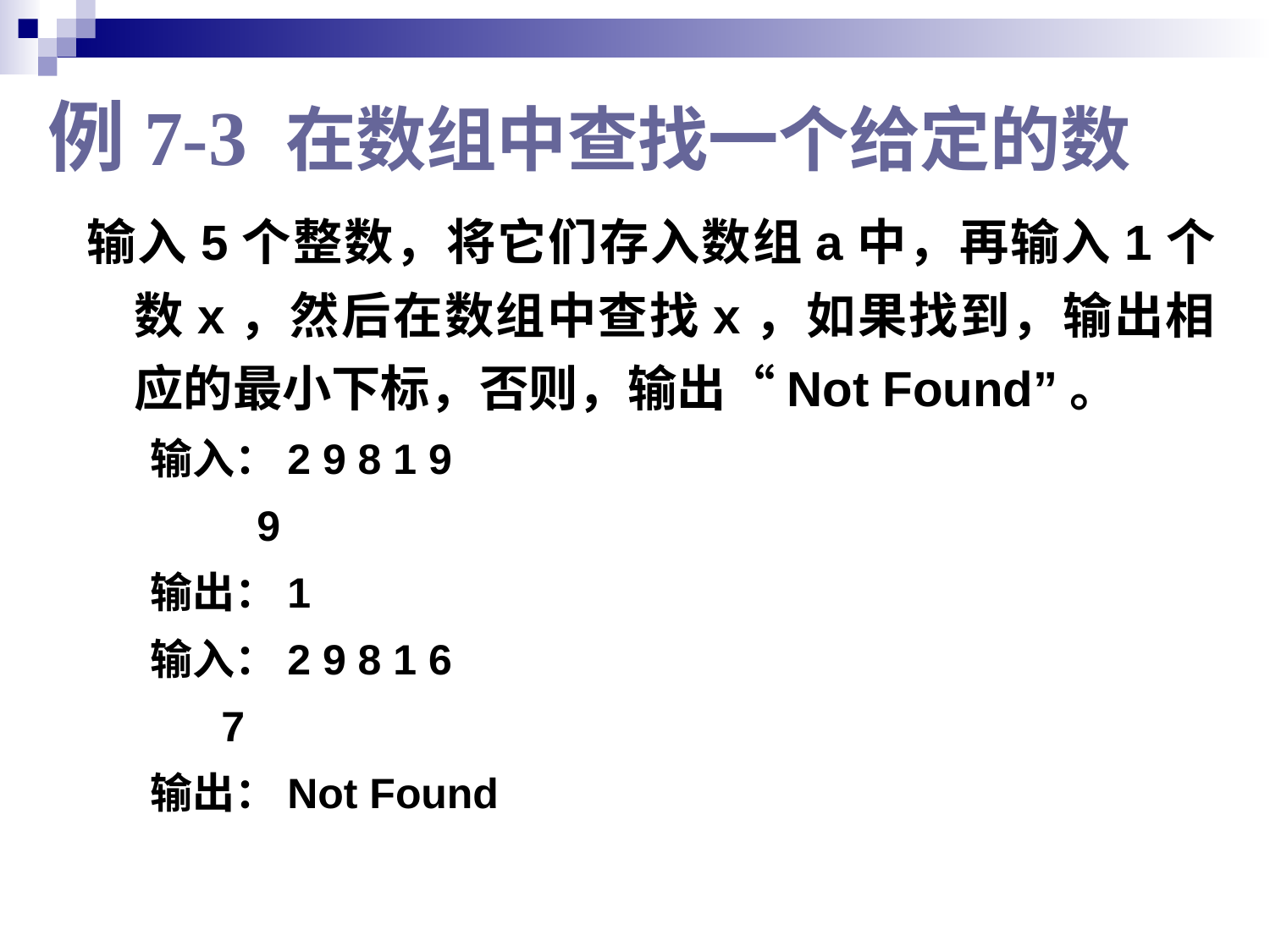

# 例7-3 在数组中查找一个给定的数
输入5个整数，将它们存入数组a中，再输入1个数x，然后在数组中查找x，如果找到，输出相应的最小下标，否则，输出“Not Found”。
输入：2 9 8 1 9
         9
输出：1
输入：2 9 8 1 6
      7
输出：Not Found